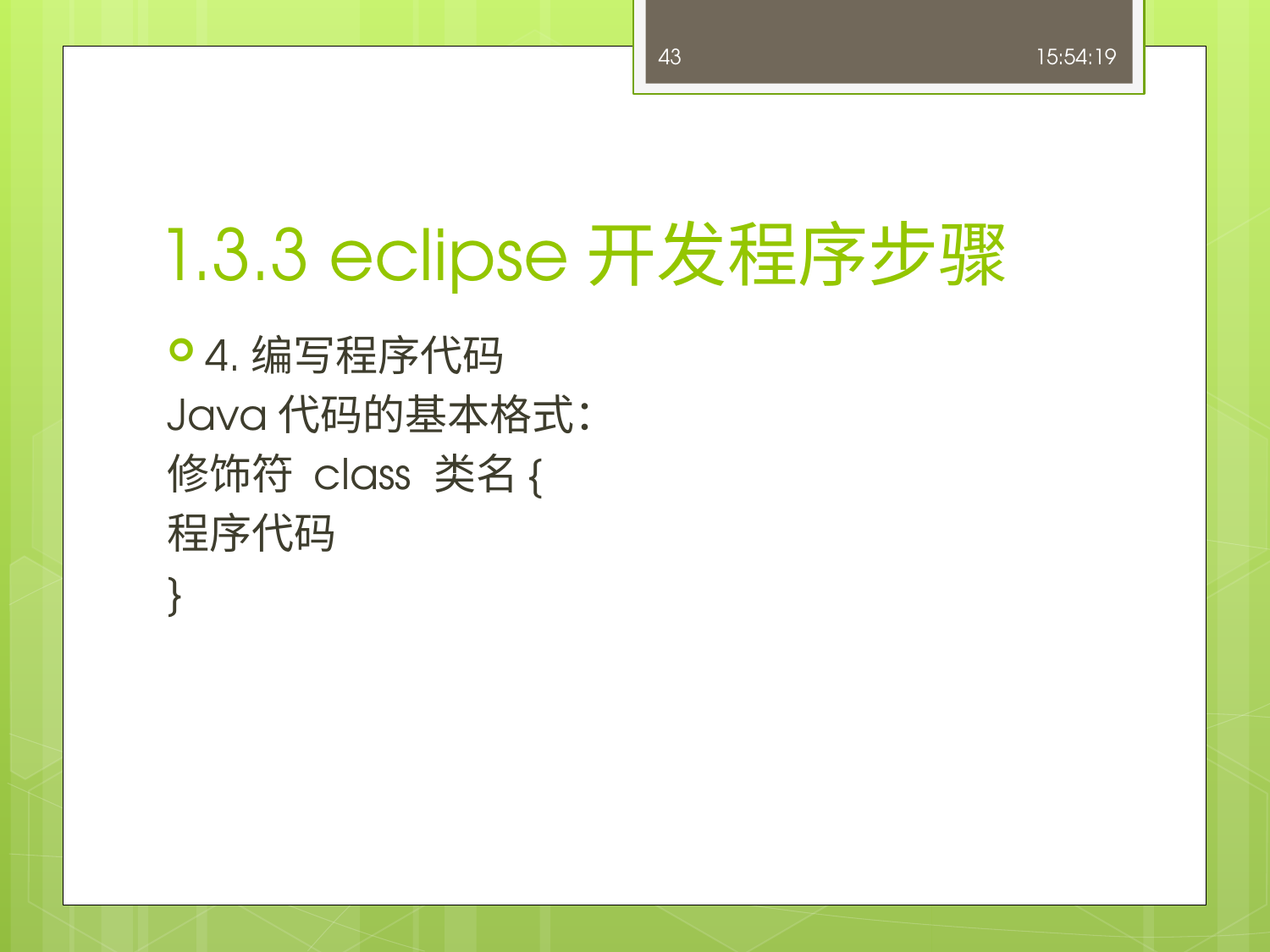

43
15:54:19
# 1.3.3 eclipse开发程序步骤
4.编写程序代码
Java代码的基本格式：
修饰符 class 类名{
程序代码
}